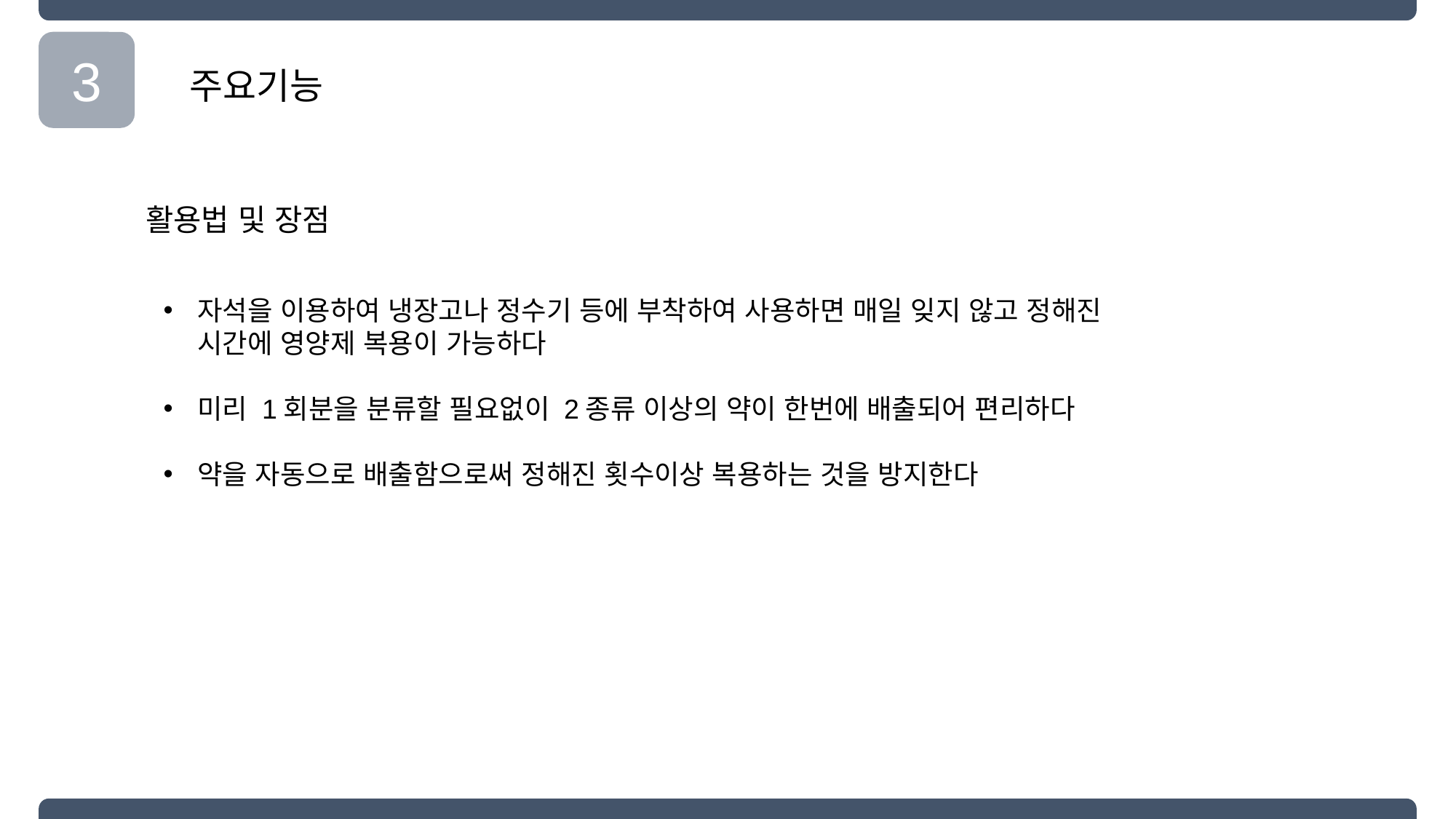

3
주요기능
활용법 및 장점
자석을 이용하여 냉장고나 정수기 등에 부착하여 사용하면 매일 잊지 않고 정해진 시간에 영양제 복용이 가능하다

미리 1회분을 분류할 필요없이 2종류 이상의 약이 한번에 배출되어 편리하다

약을 자동으로 배출함으로써 정해진 횟수이상 복용하는 것을 방지한다